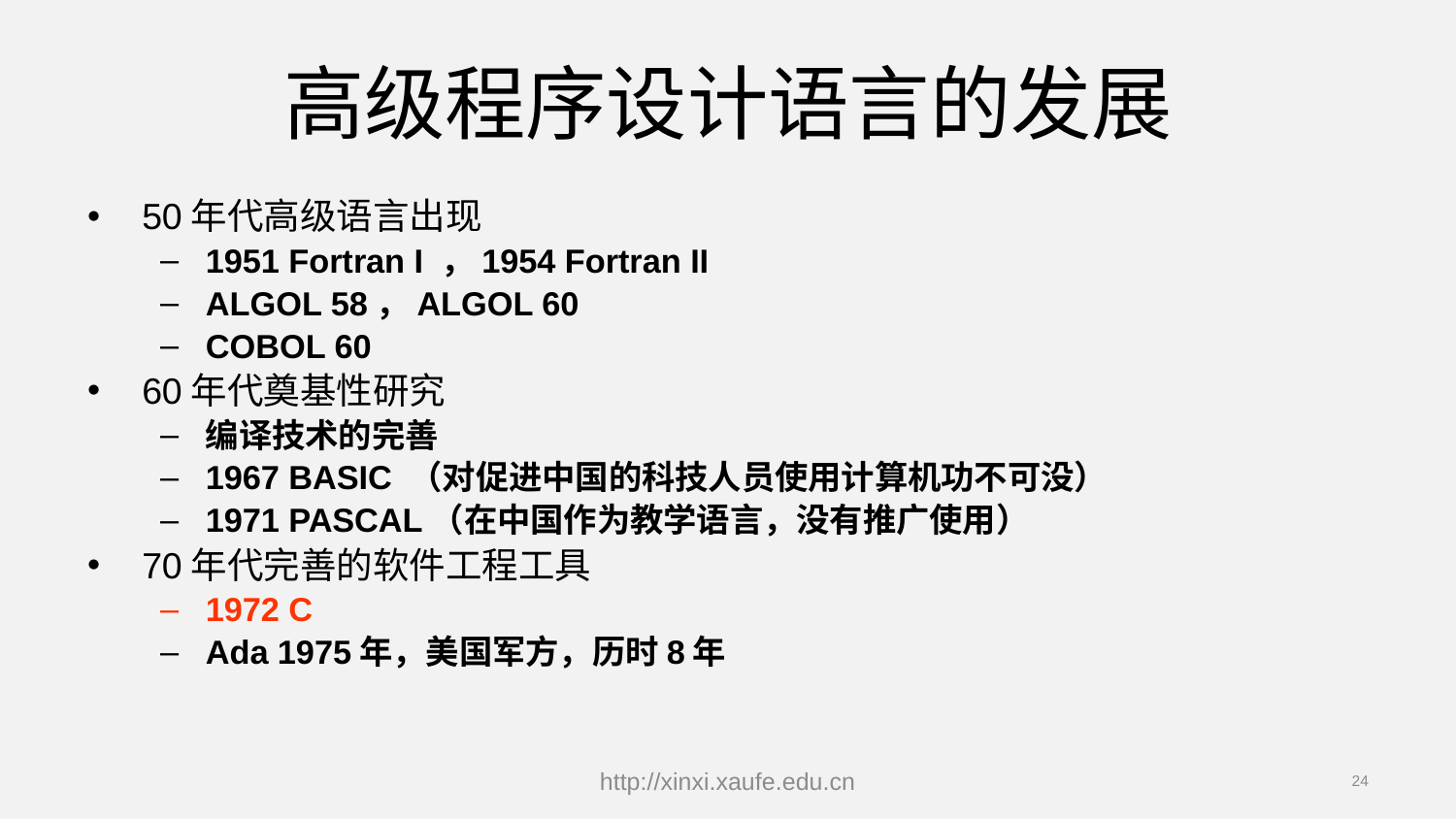

# 高级程序设计语言的发展
50年代高级语言出现
1951 Fortran I ，1954 Fortran II
ALGOL 58，ALGOL 60
COBOL 60
60年代奠基性研究
编译技术的完善
1967 BASIC （对促进中国的科技人员使用计算机功不可没）
1971 PASCAL（在中国作为教学语言，没有推广使用）
70年代完善的软件工程工具
1972 C
Ada 1975年，美国军方，历时8年
http://xinxi.xaufe.edu.cn
24